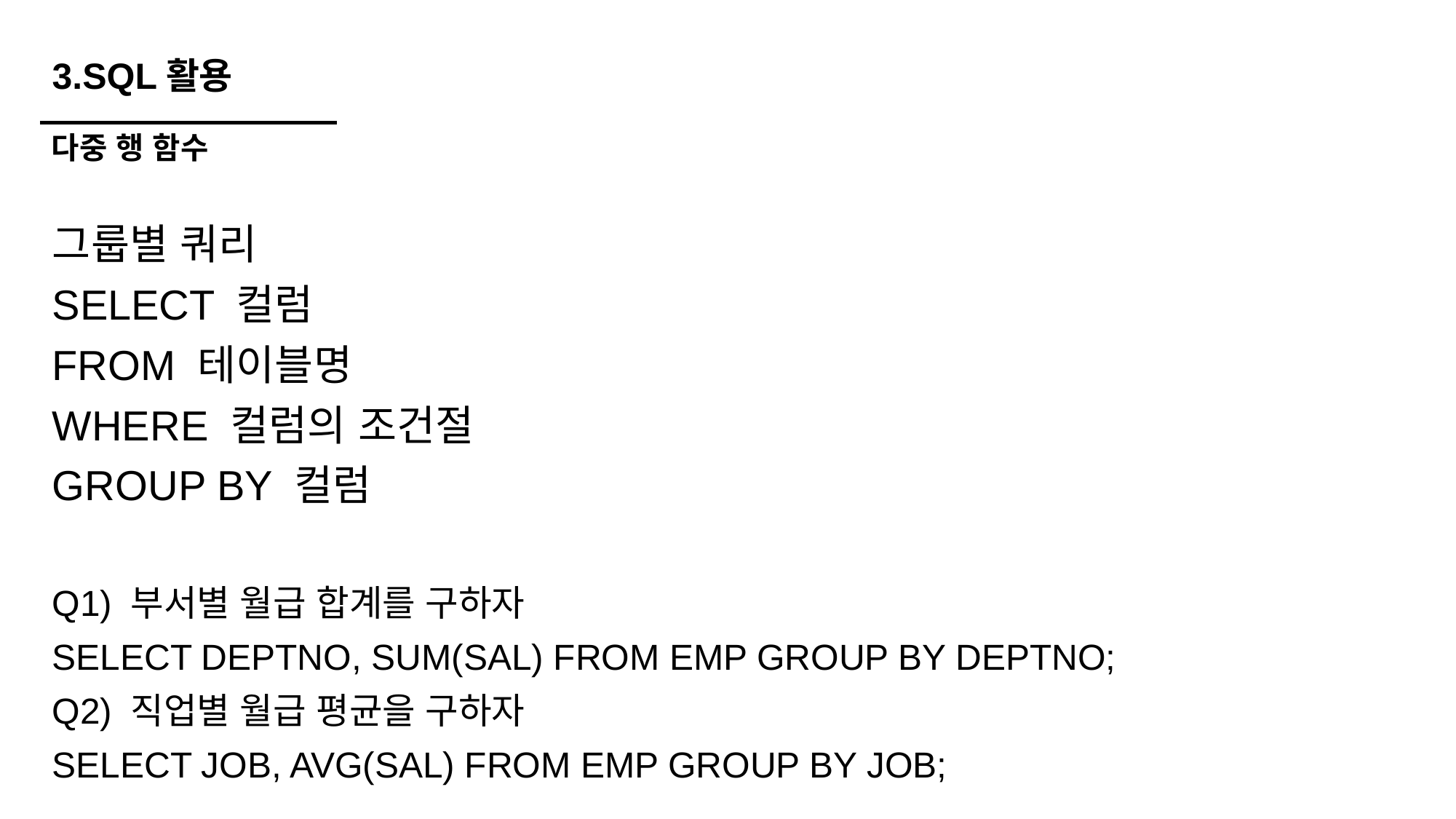

# 3.SQL활용
다중 행 함수
그룹별 쿼리
SELECT 컬럼
FROM 테이블명
WHERE 컬럼의 조건절
GROUP BY 컬럼

Q1) 부서별 월급 합계를 구하자
SELECT DEPTNO, SUM(SAL) FROM EMP GROUP BY DEPTNO;
Q2) 직업별 월급 평균을 구하자
SELECT JOB, AVG(SAL) FROM EMP GROUP BY JOB;